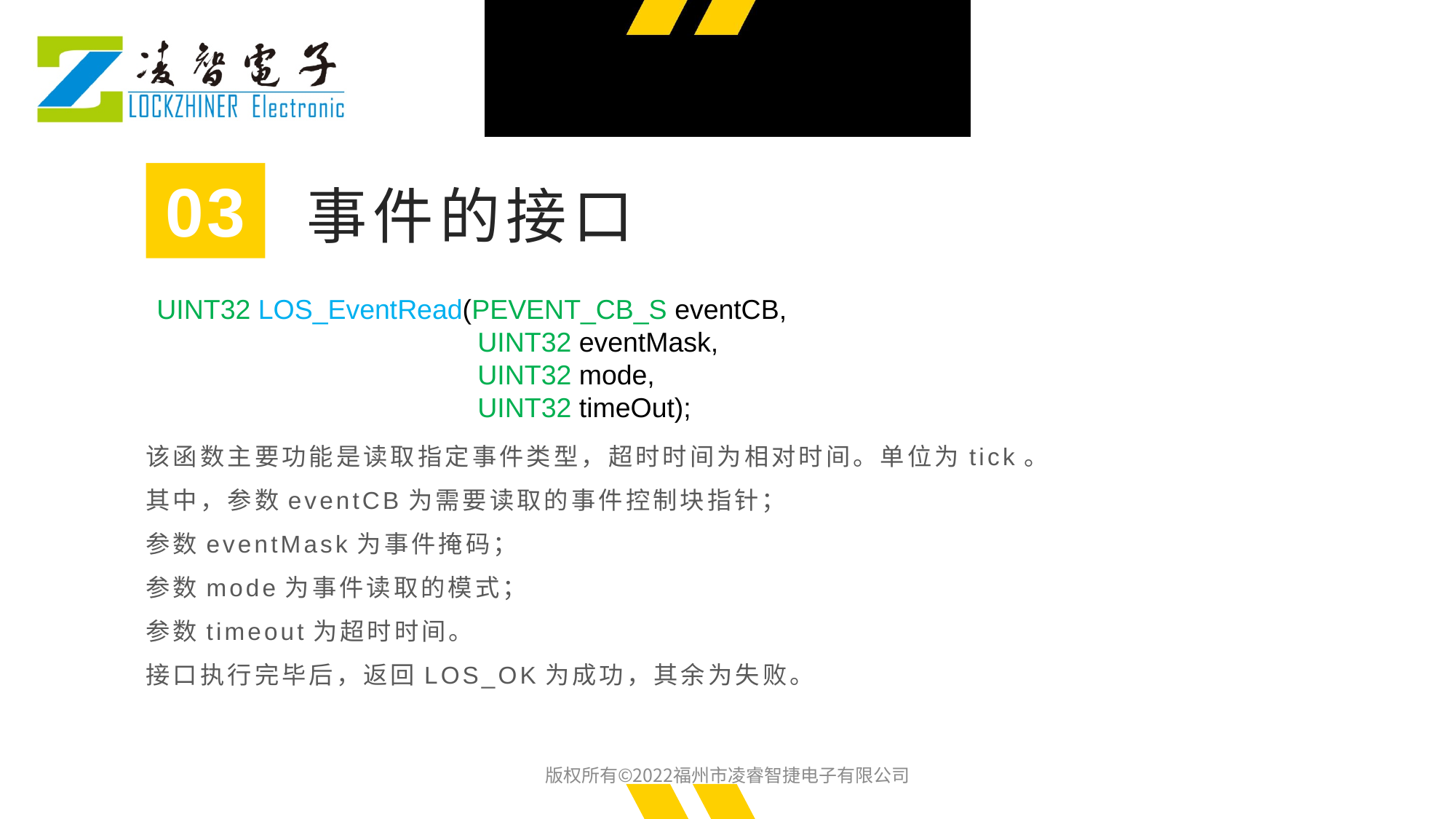

03
事件的接口
UINT32 LOS_EventRead(PEVENT_CB_S eventCB,
                                          UINT32 eventMask,
                                          UINT32 mode,
                                          UINT32 timeOut);
该函数主要功能是读取指定事件类型，超时时间为相对时间。单位为tick。
其中，参数eventCB为需要读取的事件控制块指针；
参数eventMask为事件掩码；
参数mode为事件读取的模式；
参数timeout为超时时间。
接口执行完毕后，返回LOS_OK为成功，其余为失败。

版权所有©2022福州市凌睿智捷电子有限公司
10